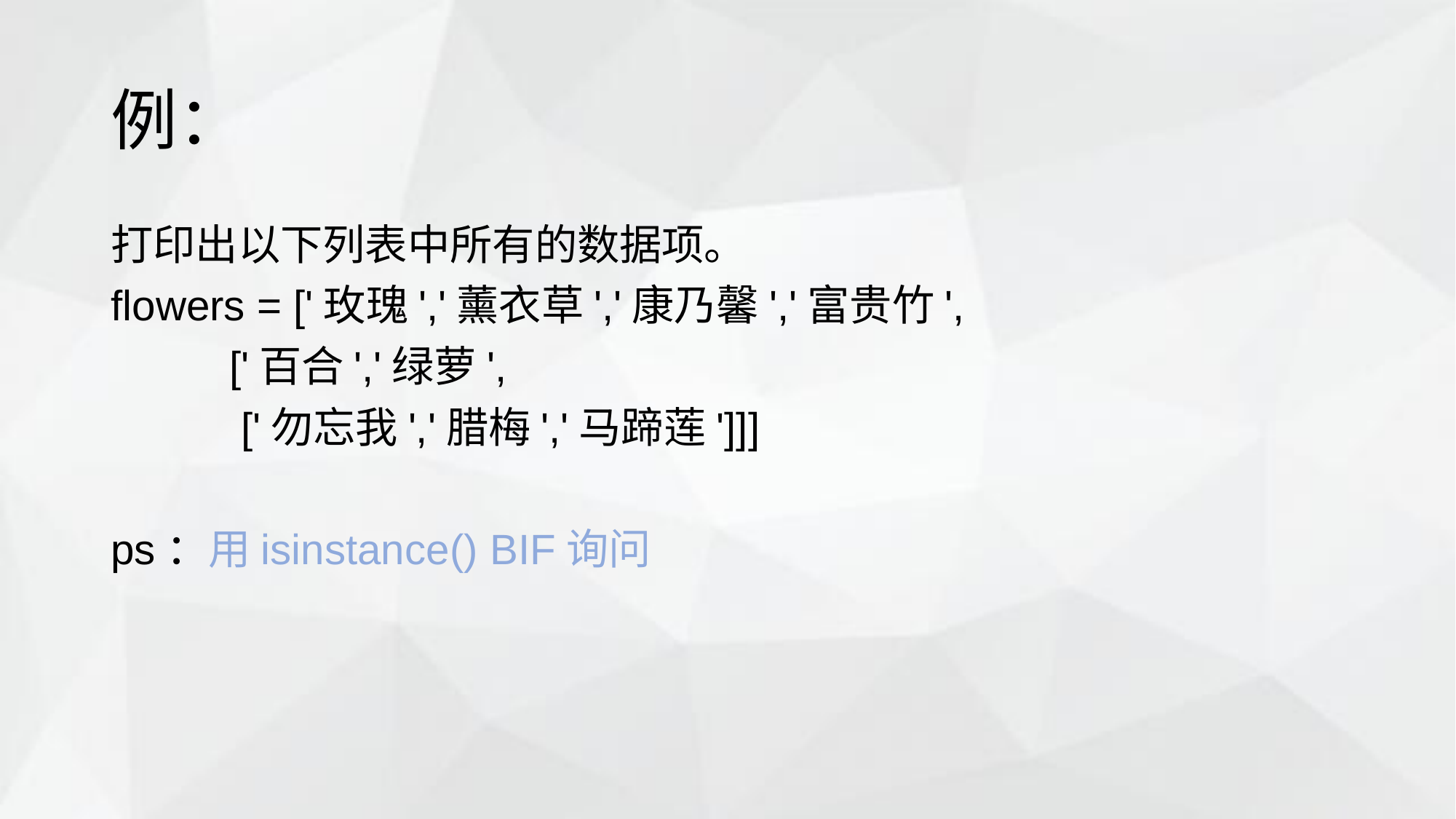

例：

打印出以下列表中所有的数据项。
flowers = ['玫瑰','薰衣草','康乃馨','富贵竹',
          ['百合','绿萝',
           ['勿忘我','腊梅','马蹄莲']]]

ps：用isinstance() BIF询问